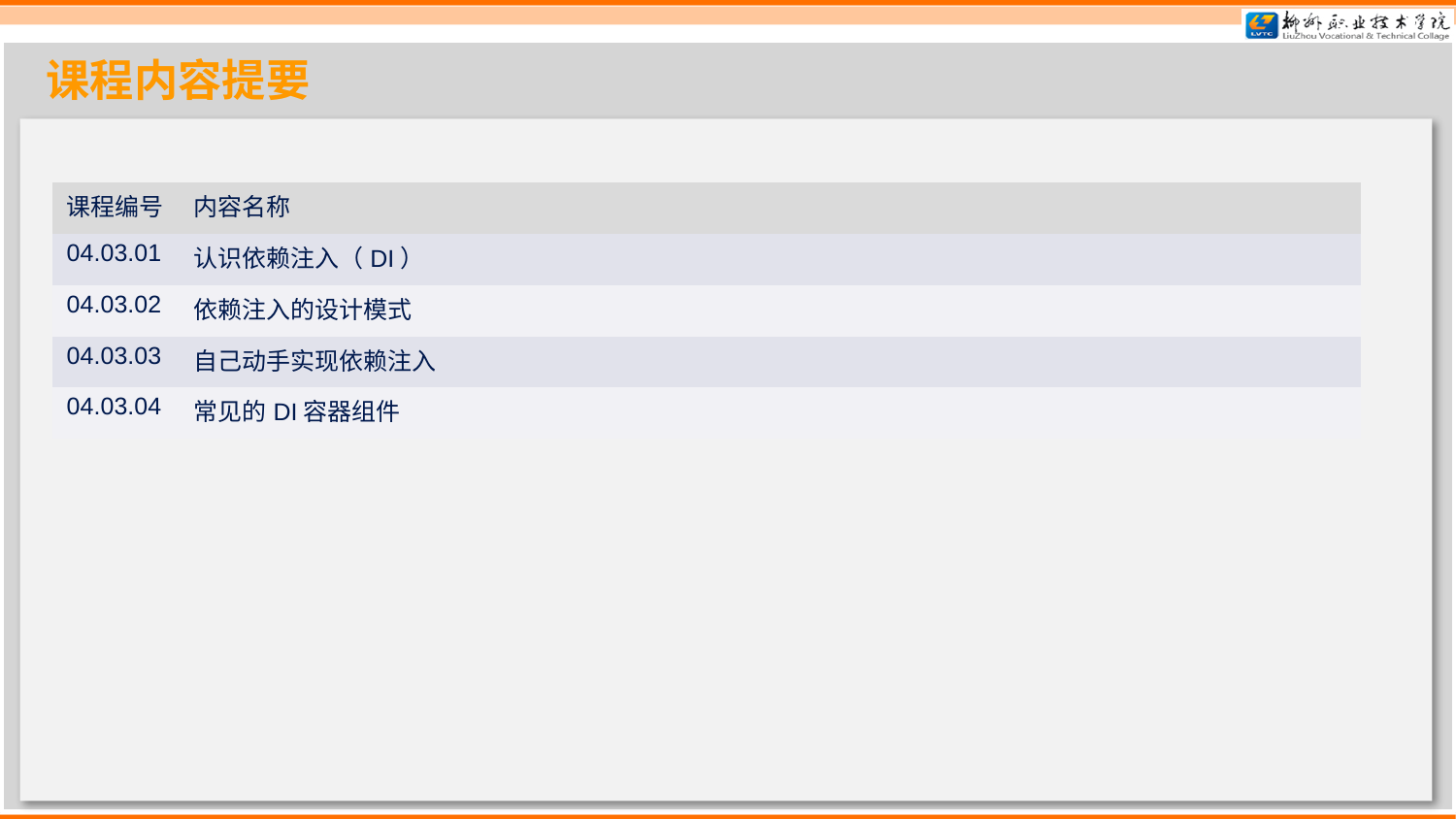

课程内容提要
| 课程编号 | 内容名称 |
| --- | --- |
| 04.03.01 | 认识依赖注入（DI） |
| 04.03.02 | 依赖注入的设计模式 |
| 04.03.03 | 自己动手实现依赖注入 |
| 04.03.04 | 常见的DI容器组件 |